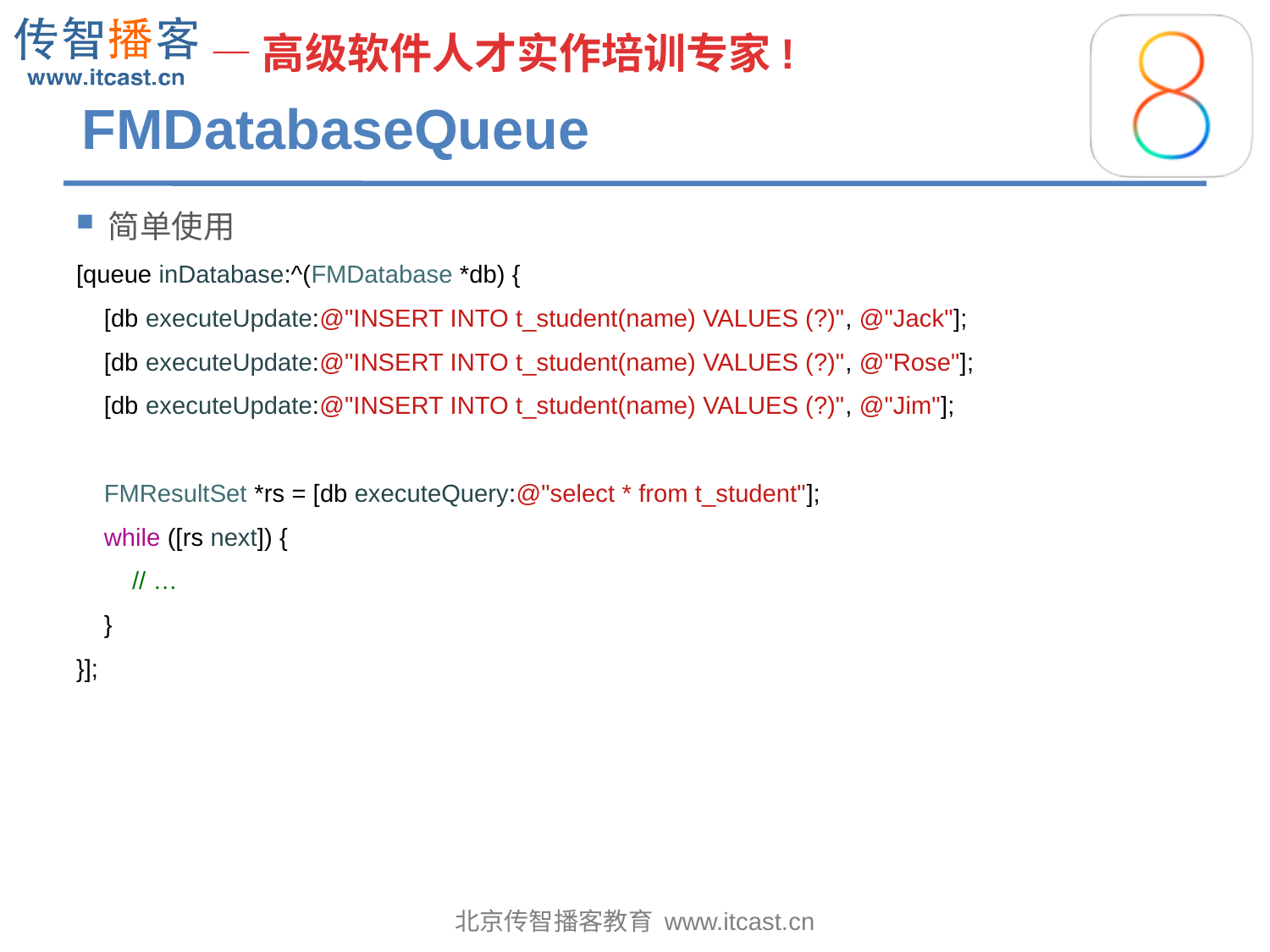

# FMDatabaseQueue
简单使用
[queue inDatabase:^(FMDatabase *db) {
    [db executeUpdate:@"INSERT INTO t_student(name) VALUES (?)", @"Jack"];
    [db executeUpdate:@"INSERT INTO t_student(name) VALUES (?)", @"Rose"];
    [db executeUpdate:@"INSERT INTO t_student(name) VALUES (?)", @"Jim"];

    FMResultSet *rs = [db executeQuery:@"select * from t_student"];
    while ([rs next]) {
        // …
    }
}];